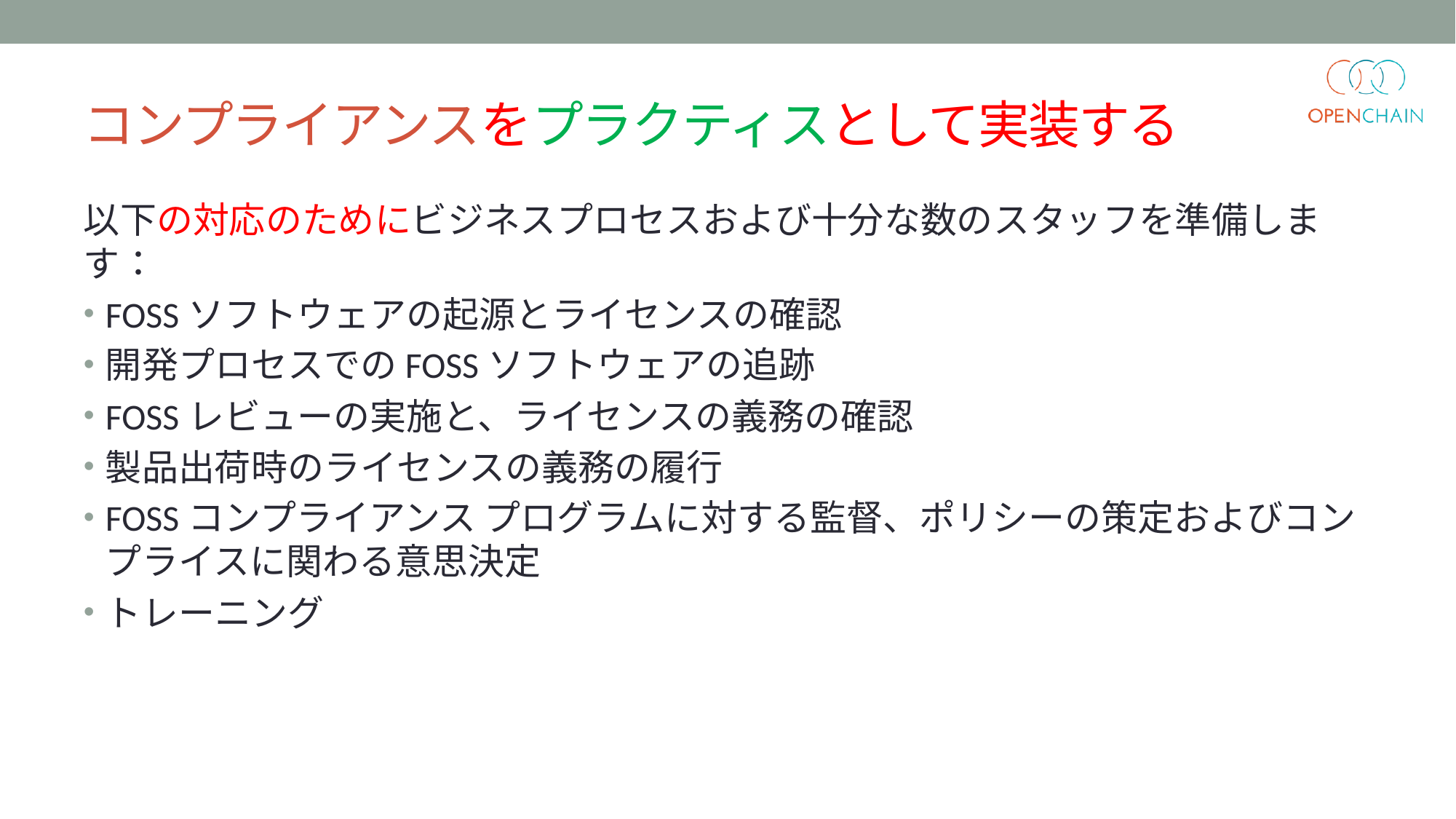

# コンプライアンスをプラクティスとして実装する
以下の対応のためにビジネスプロセスおよび十分な数のスタッフを準備します：
FOSSソフトウェアの起源とライセンスの確認
開発プロセスでのFOSSソフトウェアの追跡
FOSSレビューの実施と、ライセンスの義務の確認
製品出荷時のライセンスの義務の履行
FOSSコンプライアンス プログラムに対する監督、ポリシーの策定およびコンプライスに関わる意思決定
トレーニング